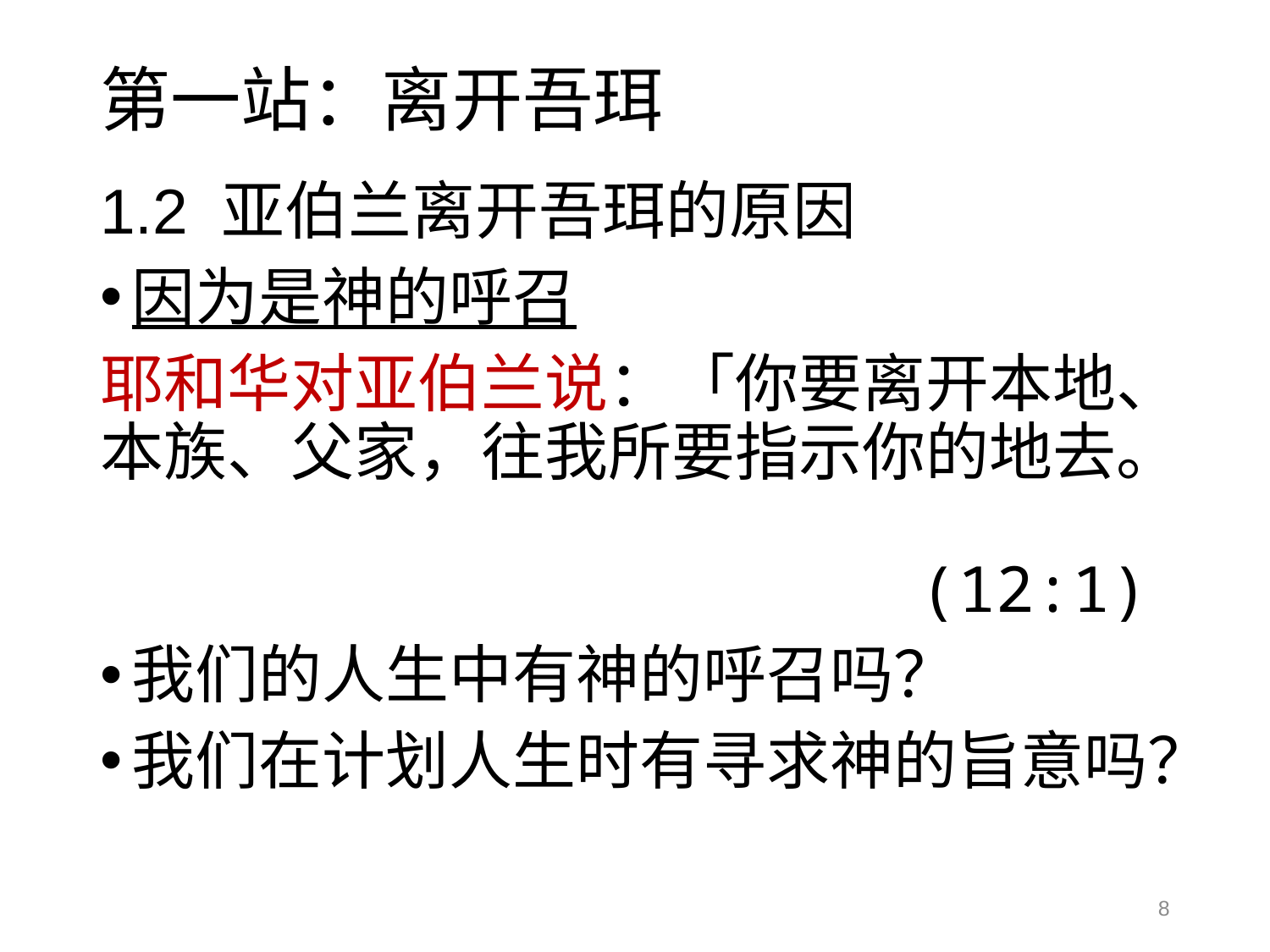

# 第一站：离开吾珥
1.2 亚伯兰离开吾珥的原因
因为是神的呼召
耶和华对亚伯兰说：「你要离开本地、本族、父家，往我所要指示你的地去。
						   (12:1)
我们的人生中有神的呼召吗？
我们在计划人生时有寻求神的旨意吗？
8